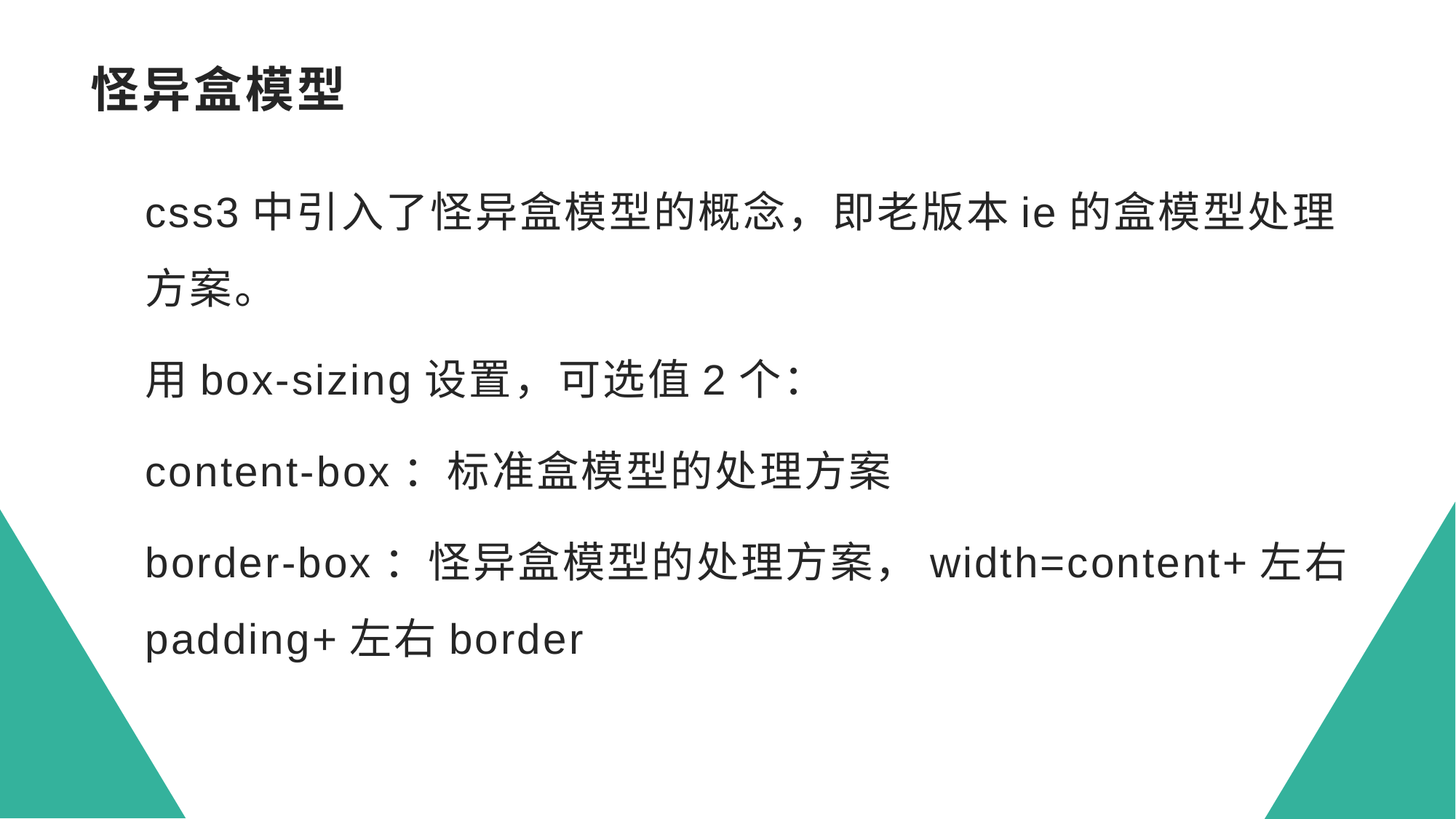

# 怪异盒模型
css3中引入了怪异盒模型的概念，即老版本ie的盒模型处理方案。
用box-sizing设置，可选值2个：
content-box：标准盒模型的处理方案
border-box：怪异盒模型的处理方案，width=content+左右padding+左右border